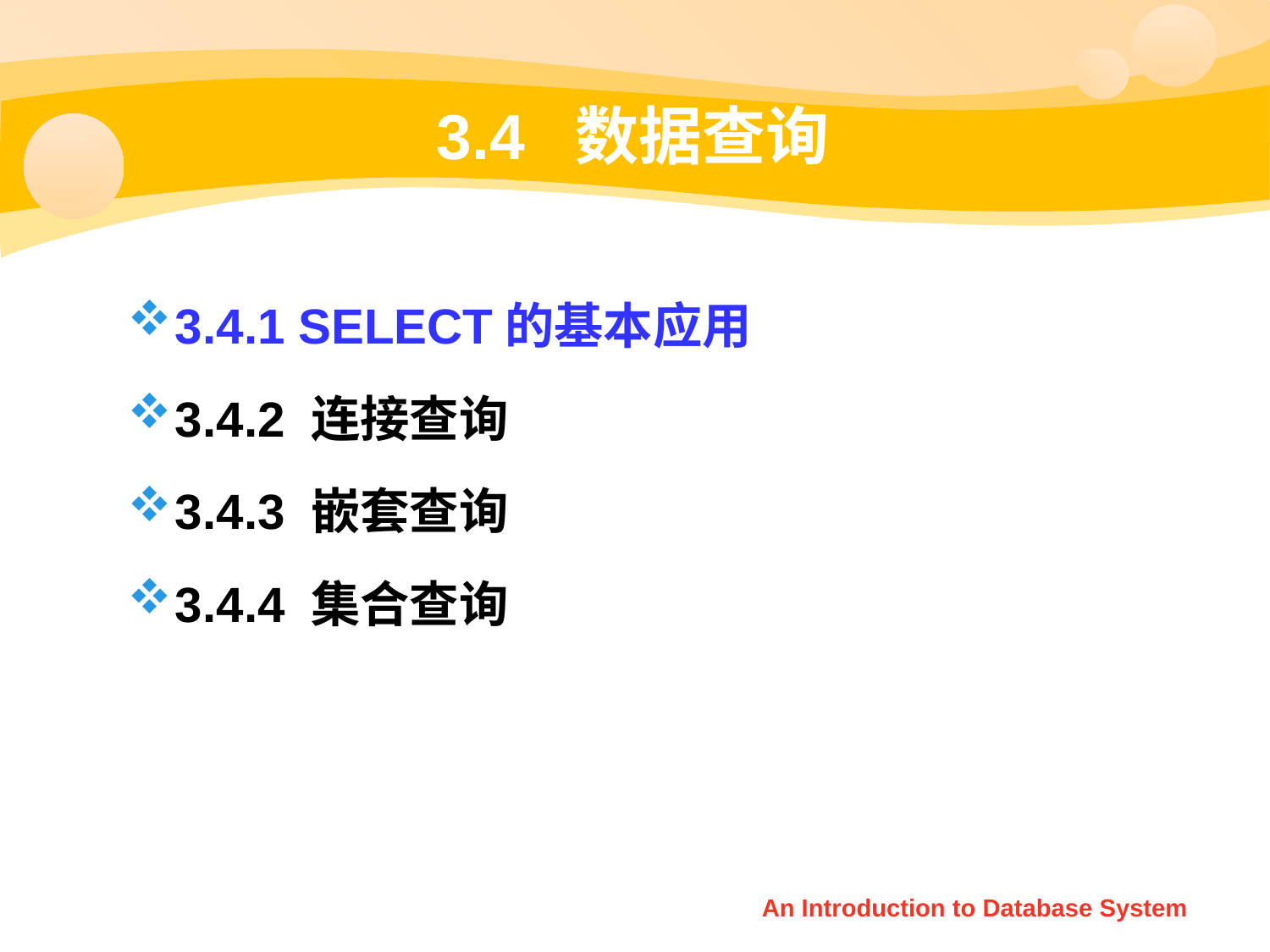

# 3.4  数据查询
3.4.1 SELECT的基本应用
3.4.2 连接查询
3.4.3 嵌套查询
3.4.4 集合查询

An Introduction to Database System